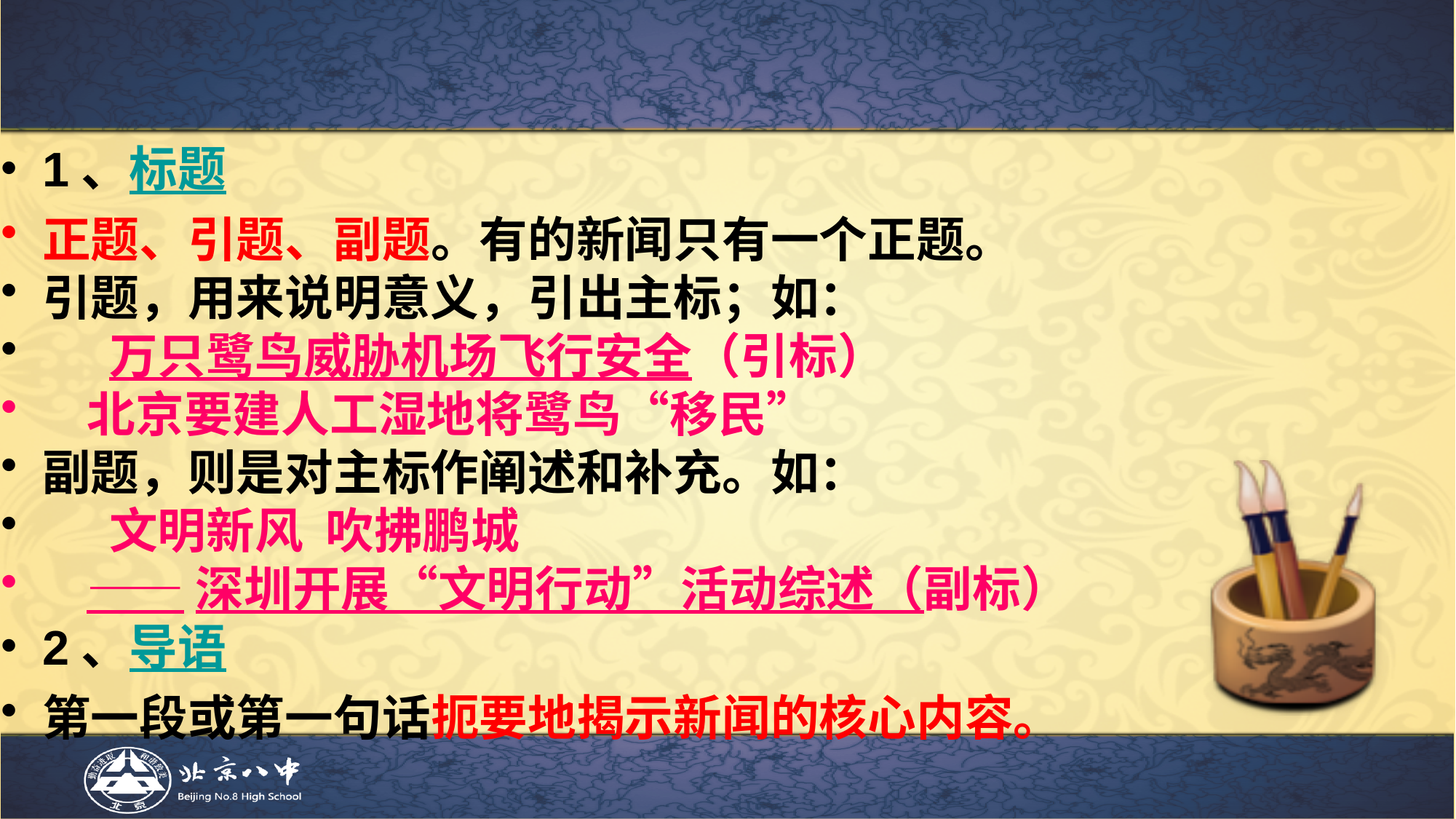

#
1、标题
正题、引题、副题。有的新闻只有一个正题。
引题，用来说明意义，引出主标；如：
     万只鹭鸟威胁机场飞行安全（引标）
   北京要建人工湿地将鹭鸟“移民”
副题，则是对主标作阐述和补充。如：
     文明新风  吹拂鹏城
    ——深圳开展“文明行动”活动综述（副标）
2、导语
第一段或第一句话扼要地揭示新闻的核心内容。